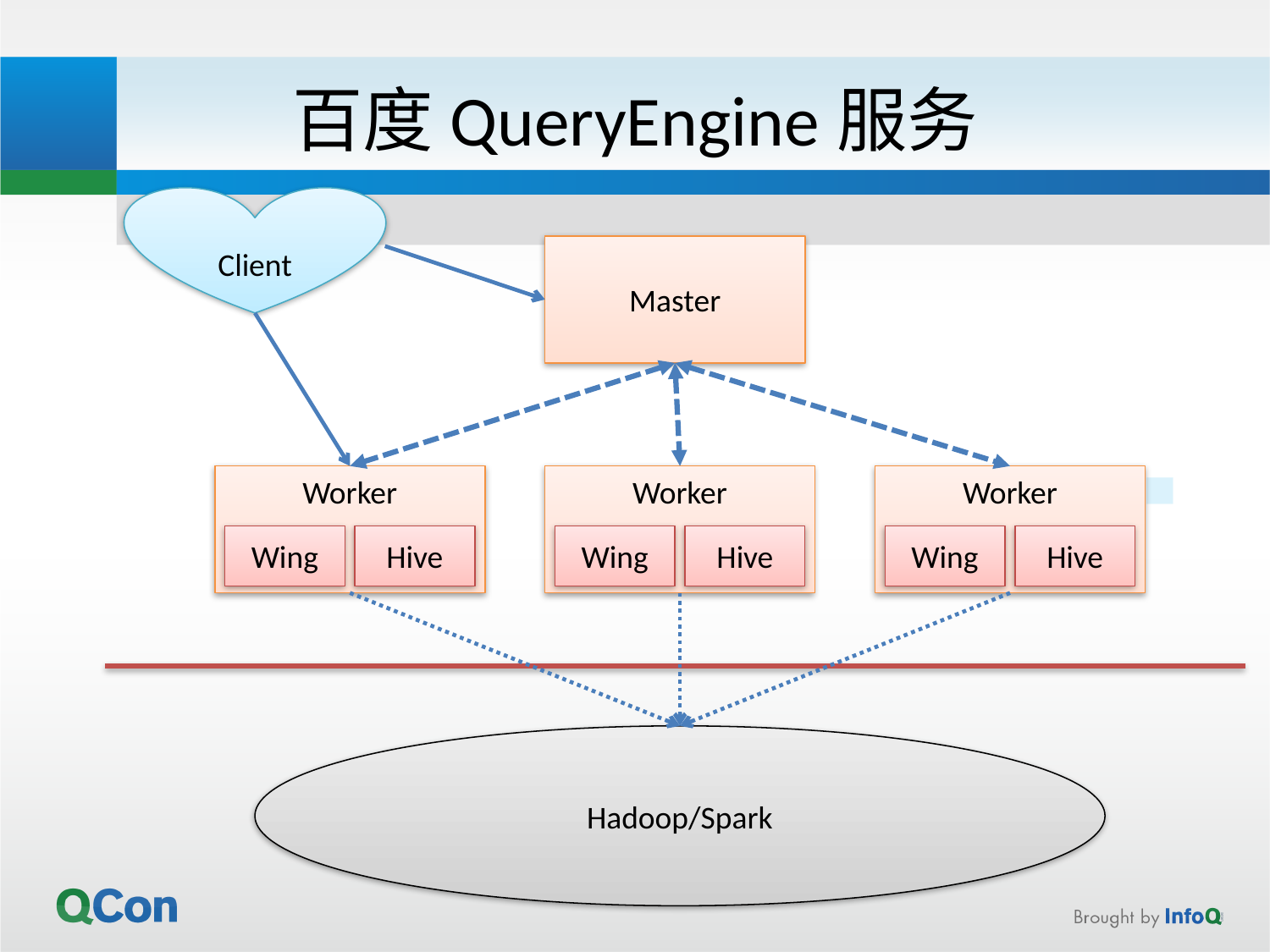

# 百度QueryEngine服务

Client
Master
Worker

Worker

Worker

Wing
Hive
Wing
Hive
Wing
Hive
Hadoop/Spark